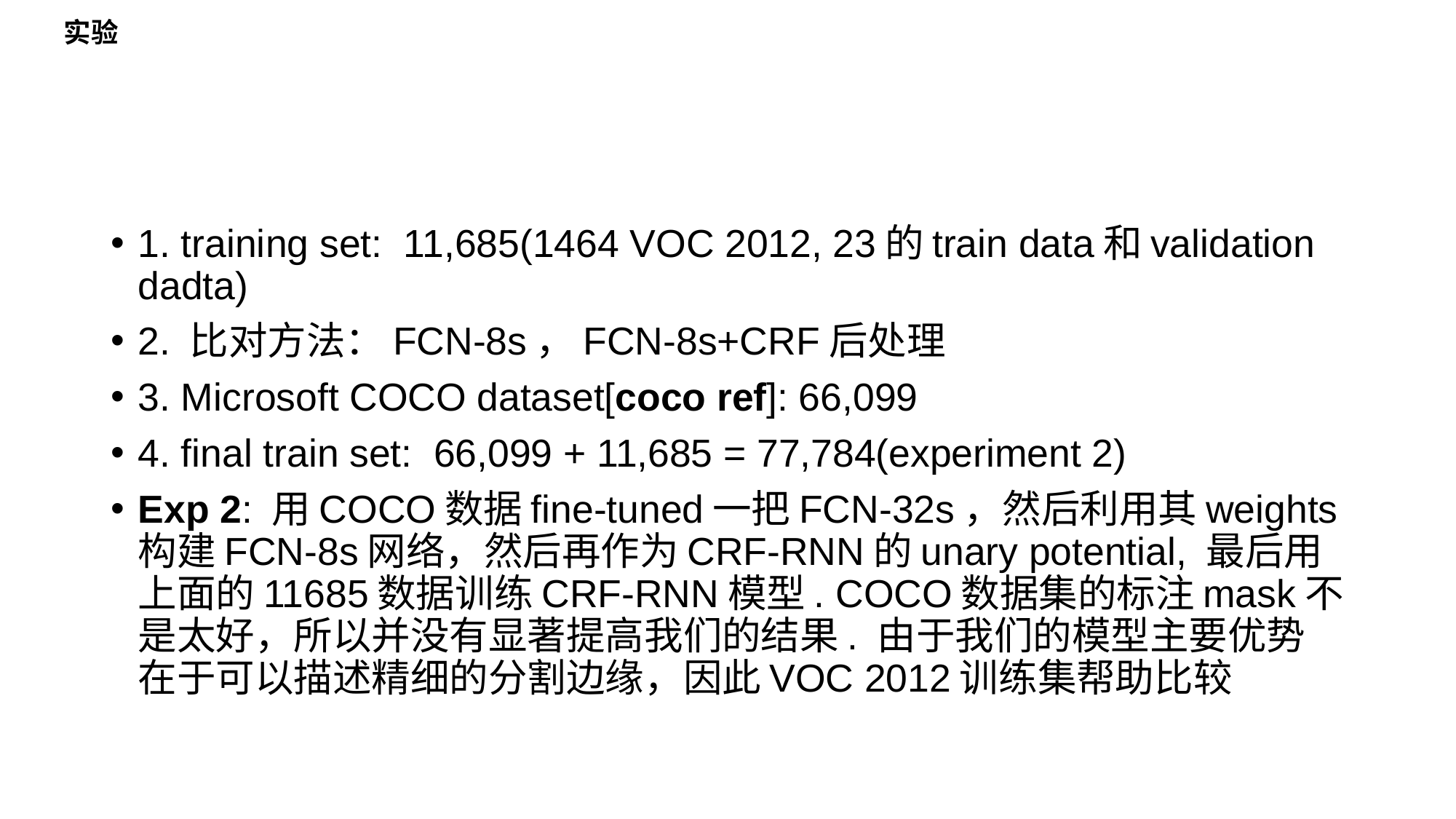

实验
1. training set:  11,685(1464 VOC 2012, 23的train data和validation dadta)
2. 比对方法：FCN-8s，FCN-8s+CRF后处理
3. Microsoft COCO dataset[coco ref]: 66,099
4. final train set:  66,099 + 11,685 = 77,784(experiment 2)
Exp 2: 用COCO数据fine-tuned一把FCN-32s，然后利用其weights构建FCN-8s网络，然后再作为CRF-RNN的unary potential, 最后用上面的11685数据训练CRF-RNN模型. COCO数据集的标注mask不是太好，所以并没有显著提高我们的结果. 由于我们的模型主要优势在于可以描述精细的分割边缘，因此VOC 2012训练集帮助比较